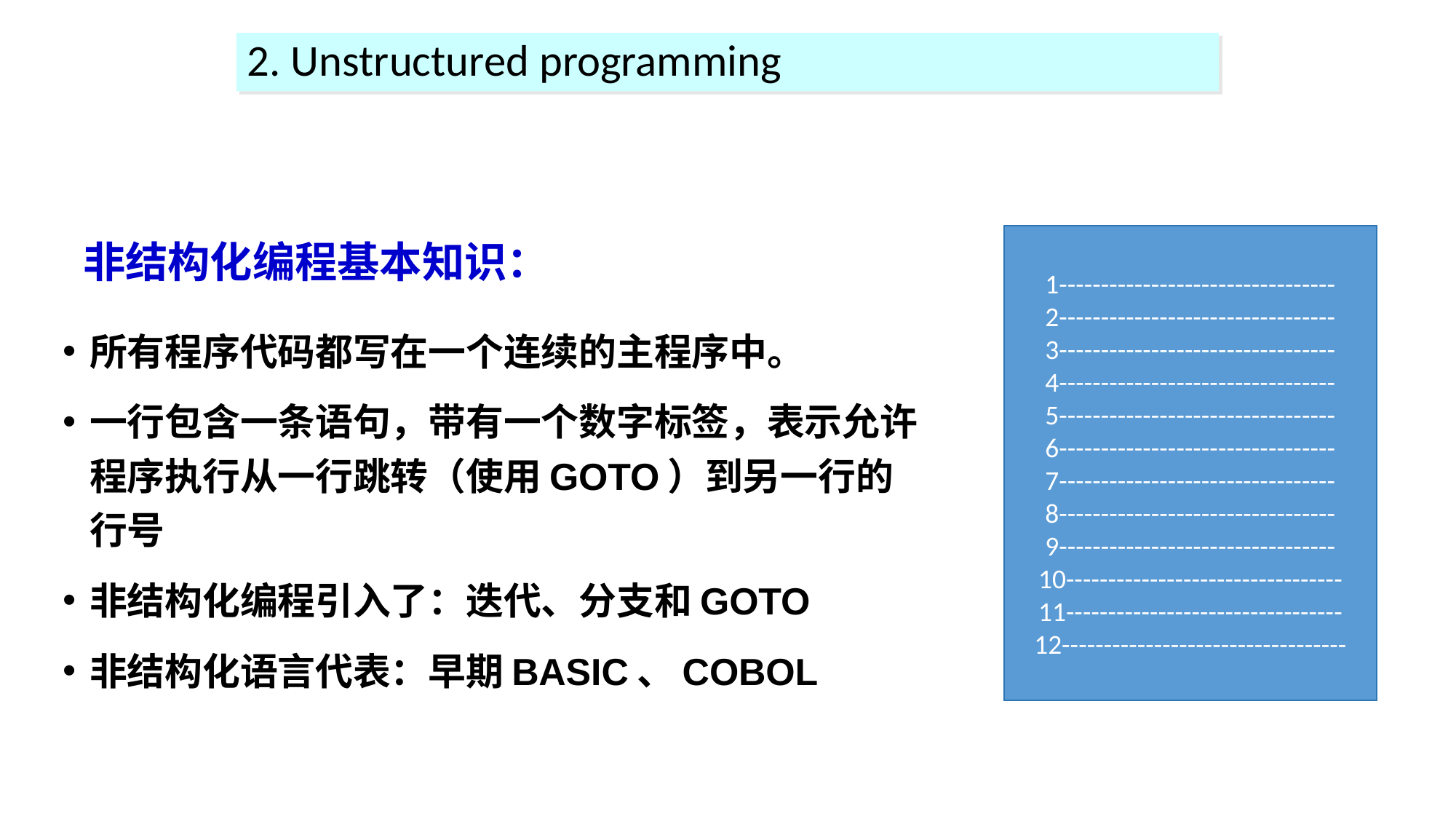

# 2. Unstructured programming
1---------------------------------
2---------------------------------
3---------------------------------
4---------------------------------
5---------------------------------
6---------------------------------
7---------------------------------
8---------------------------------
9---------------------------------
10---------------------------------
11---------------------------------
12----------------------------------
非结构化编程基本知识：
所有程序代码都写在一个连续的主程序中。
一行包含一条语句，带有一个数字标签，表示允许程序执行从一行跳转（使用GOTO）到另一行的行号
非结构化编程引入了：迭代、分支和GOTO
非结构化语言代表：早期BASIC、COBOL